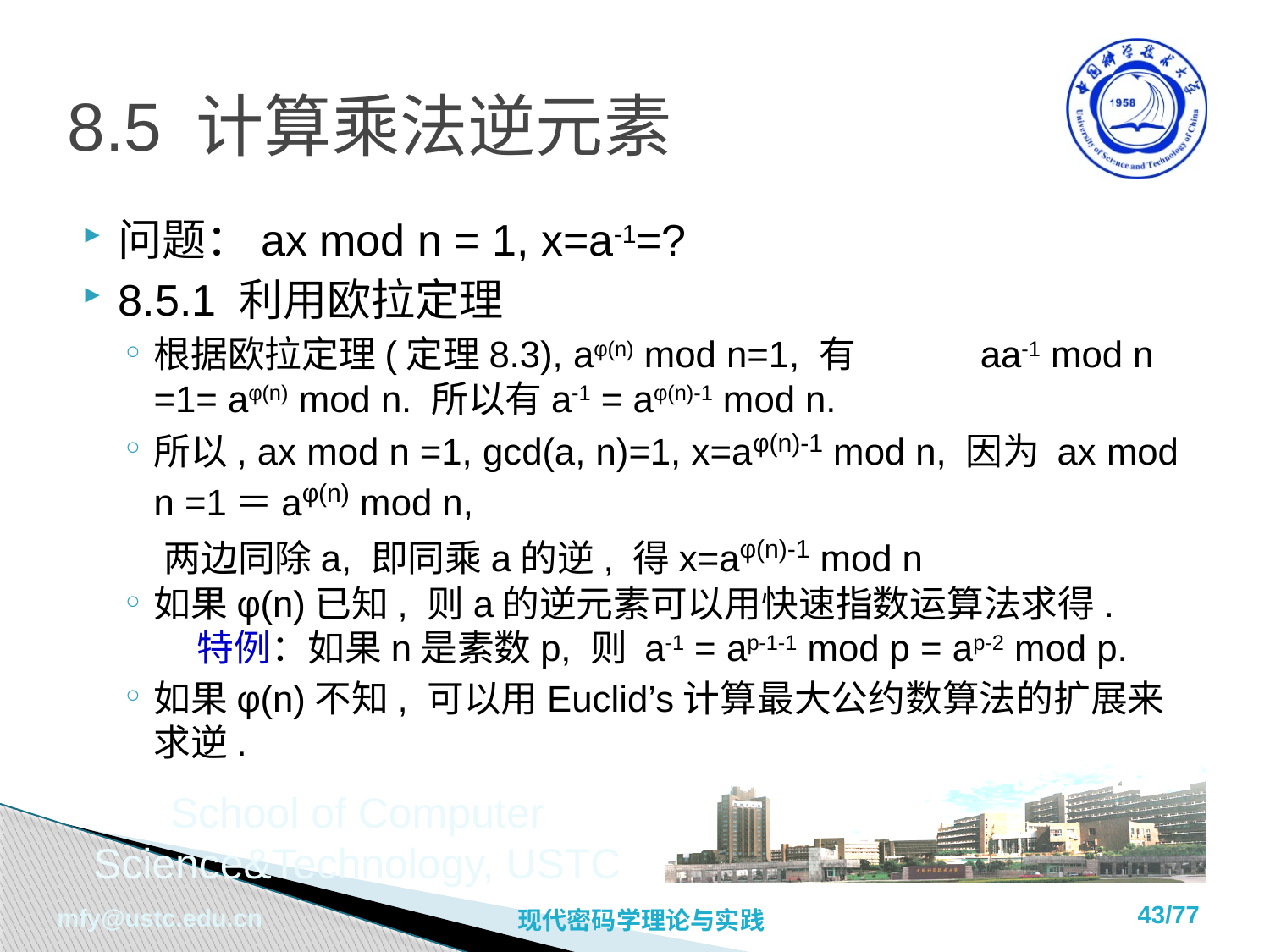

# 8.5 计算乘法逆元素
问题：ax mod n = 1, x=a-1=?
8.5.1 利用欧拉定理
根据欧拉定理(定理8.3), aφ(n) mod n=1, 有              aa-1 mod n =1= aφ(n) mod n. 所以有a-1 = aφ(n)-1 mod n.
所以, ax mod n =1, gcd(a, n)=1, x=aφ(n)-1 mod n, 因为 ax mod n =1＝aφ(n) mod n,
    两边同除a, 即同乘a的逆, 得x=aφ(n)-1 mod n
如果φ(n)已知, 则a的逆元素可以用快速指数运算法求得.
    特例：如果n是素数p, 则 a-1 = ap-1-1 mod p = ap-2 mod p.
如果φ(n)不知, 可以用Euclid’s计算最大公约数算法的扩展来求逆.